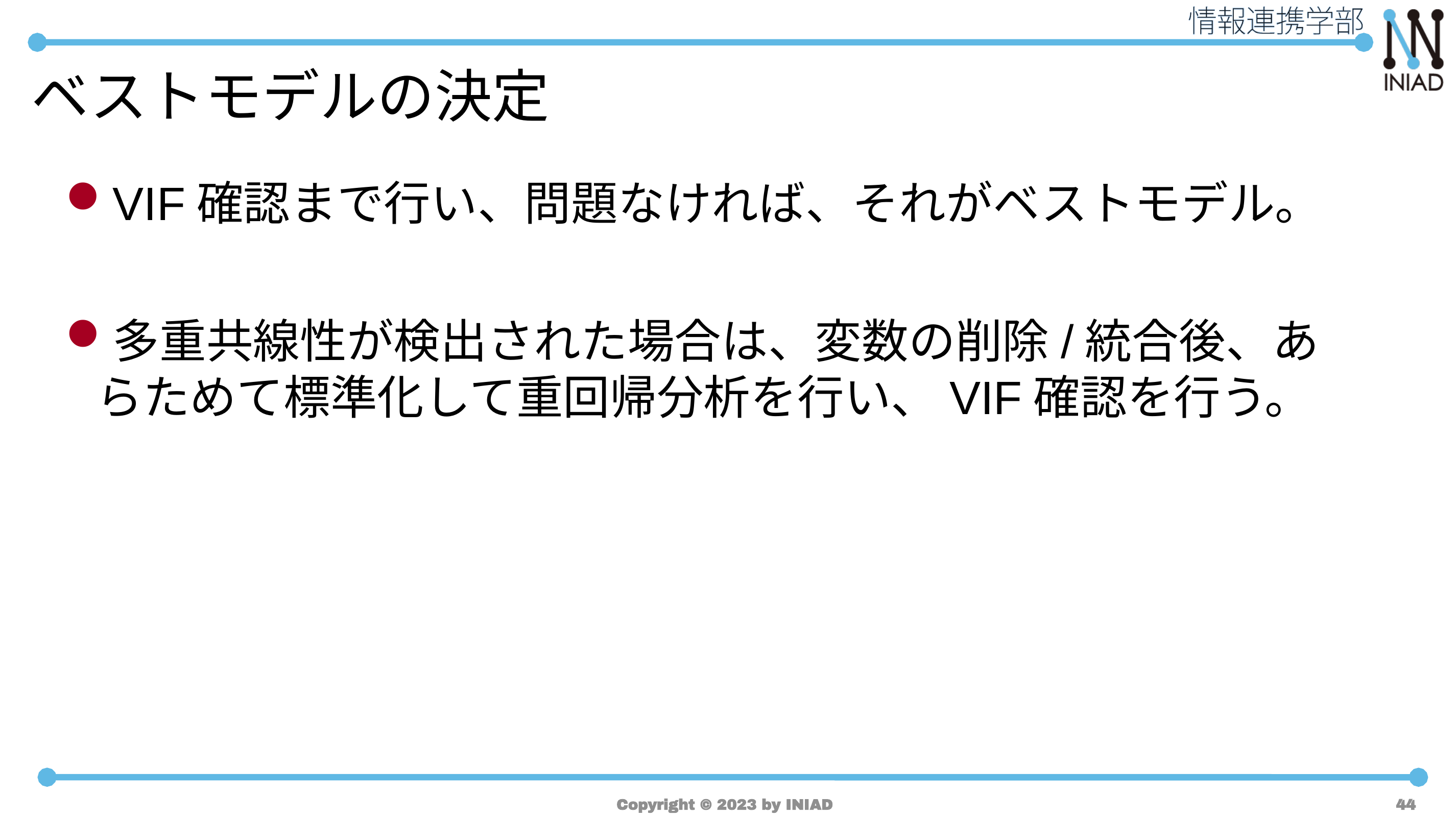

# ベストモデルの決定
VIF確認まで行い、問題なければ、それがベストモデル。

多重共線性が検出された場合は、変数の削除/統合後、あらためて標準化して重回帰分析を行い、VIF確認を行う。

Copyright © 2023 by INIAD
44